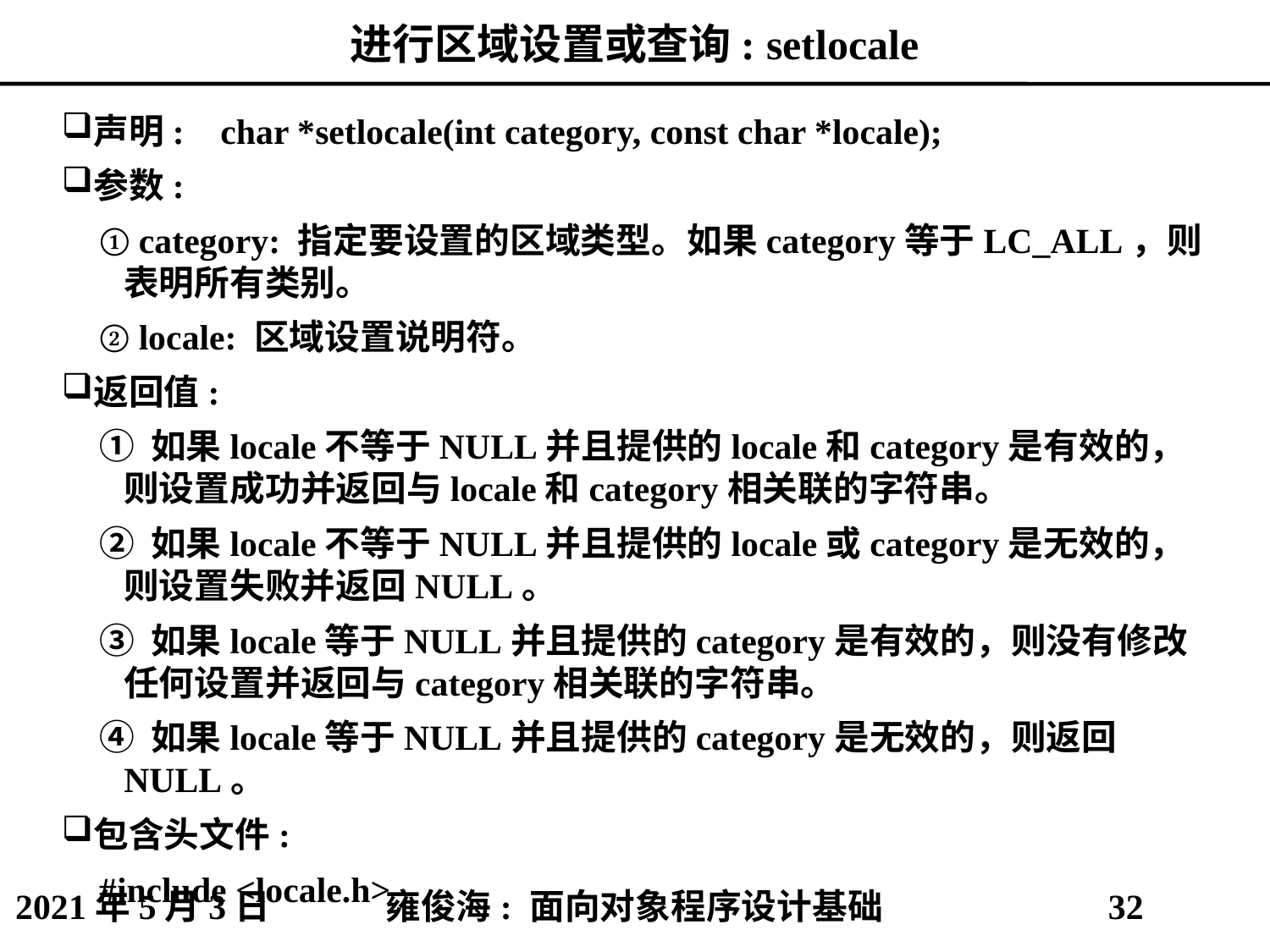

# 进行区域设置或查询: setlocale

声明:	char *setlocale(int category, const char *locale);
参数:
① category: 指定要设置的区域类型。如果category等于LC_ALL，则表明所有类别。
② locale: 区域设置说明符。
返回值:
① 如果locale不等于NULL并且提供的locale和category是有效的，则设置成功并返回与locale和category相关联的字符串。
② 如果locale不等于NULL并且提供的locale或category是无效的，则设置失败并返回NULL。
③ 如果locale等于NULL并且提供的category是有效的，则没有修改任何设置并返回与category相关联的字符串。
④ 如果locale等于NULL并且提供的category是无效的，则返回NULL。
包含头文件:
#include <locale.h>
2021年5月3日
雍俊海: 面向对象程序设计基础
32